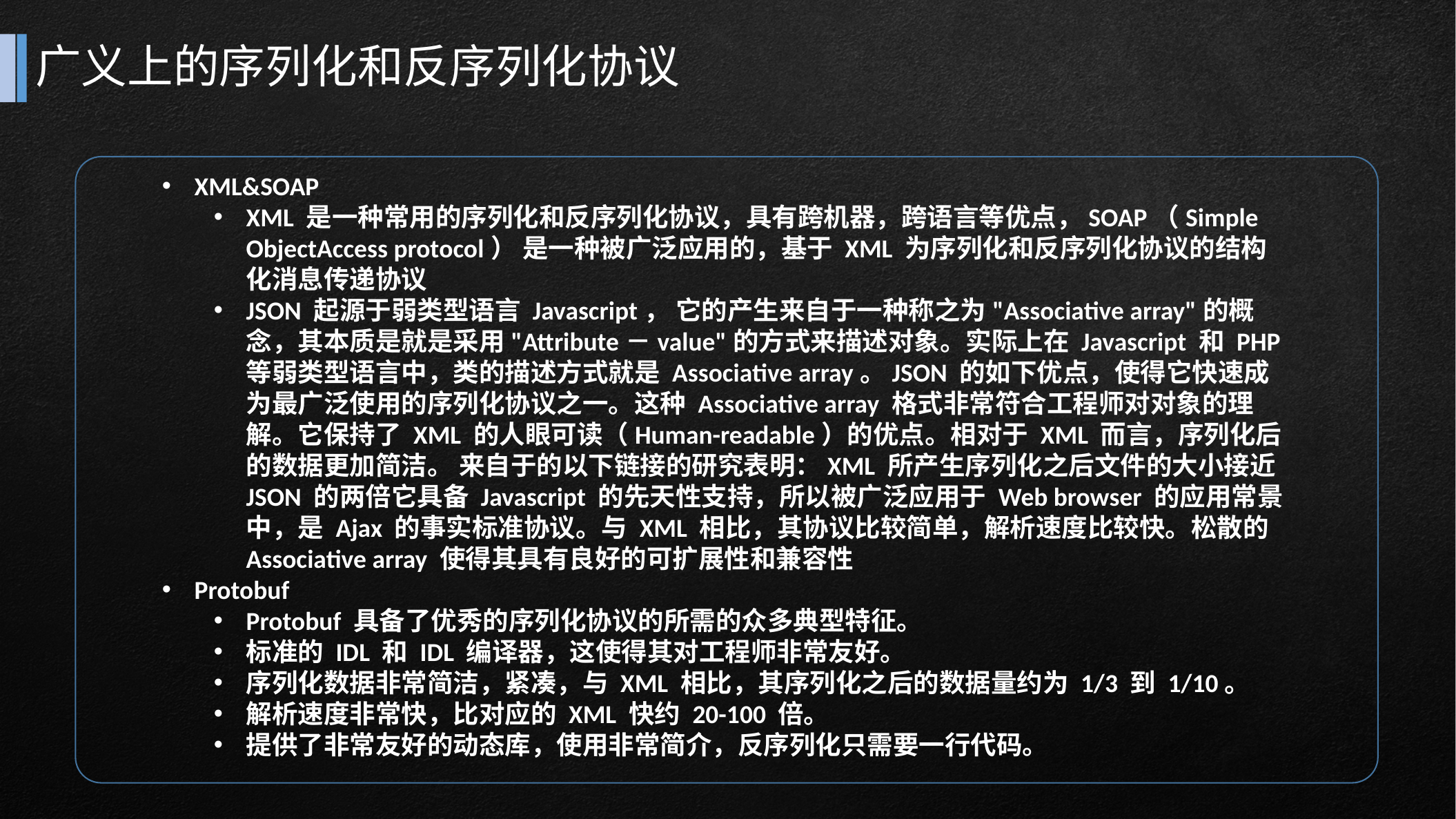

# 广义上的序列化和反序列化协议

XML&SOAP
XML 是一种常用的序列化和反序列化协议，具有跨机器，跨语言等优点，SOAP（Simple ObjectAccess protocol） 是一种被广泛应用的，基于 XML 为序列化和反序列化协议的结构化消息传递协议
JSON 起源于弱类型语言 Javascript， 它的产生来自于一种称之为"Associative array"的概念，其本质是就是采用"Attribute－value"的方式来描述对象。实际上在 Javascript 和 PHP 等弱类型语言中，类的描述方式就是 Associative array。JSON 的如下优点，使得它快速成为最广泛使用的序列化协议之一。这种 Associative array 格式非常符合工程师对对象的理解。它保持了 XML 的人眼可读（Human-readable）的优点。相对于 XML 而言，序列化后的数据更加简洁。 来自于的以下链接的研究表明：XML 所产生序列化之后文件的大小接近 JSON 的两倍它具备 Javascript 的先天性支持，所以被广泛应用于 Web browser 的应用常景中，是 Ajax 的事实标准协议。与 XML 相比，其协议比较简单，解析速度比较快。松散的 Associative array 使得其具有良好的可扩展性和兼容性
Protobuf
Protobuf 具备了优秀的序列化协议的所需的众多典型特征。
标准的 IDL 和 IDL 编译器，这使得其对工程师非常友好。
序列化数据非常简洁，紧凑，与 XML 相比，其序列化之后的数据量约为 1/3 到 1/10。
解析速度非常快，比对应的 XML 快约 20-100 倍。
提供了非常友好的动态库，使用非常简介，反序列化只需要一行代码。